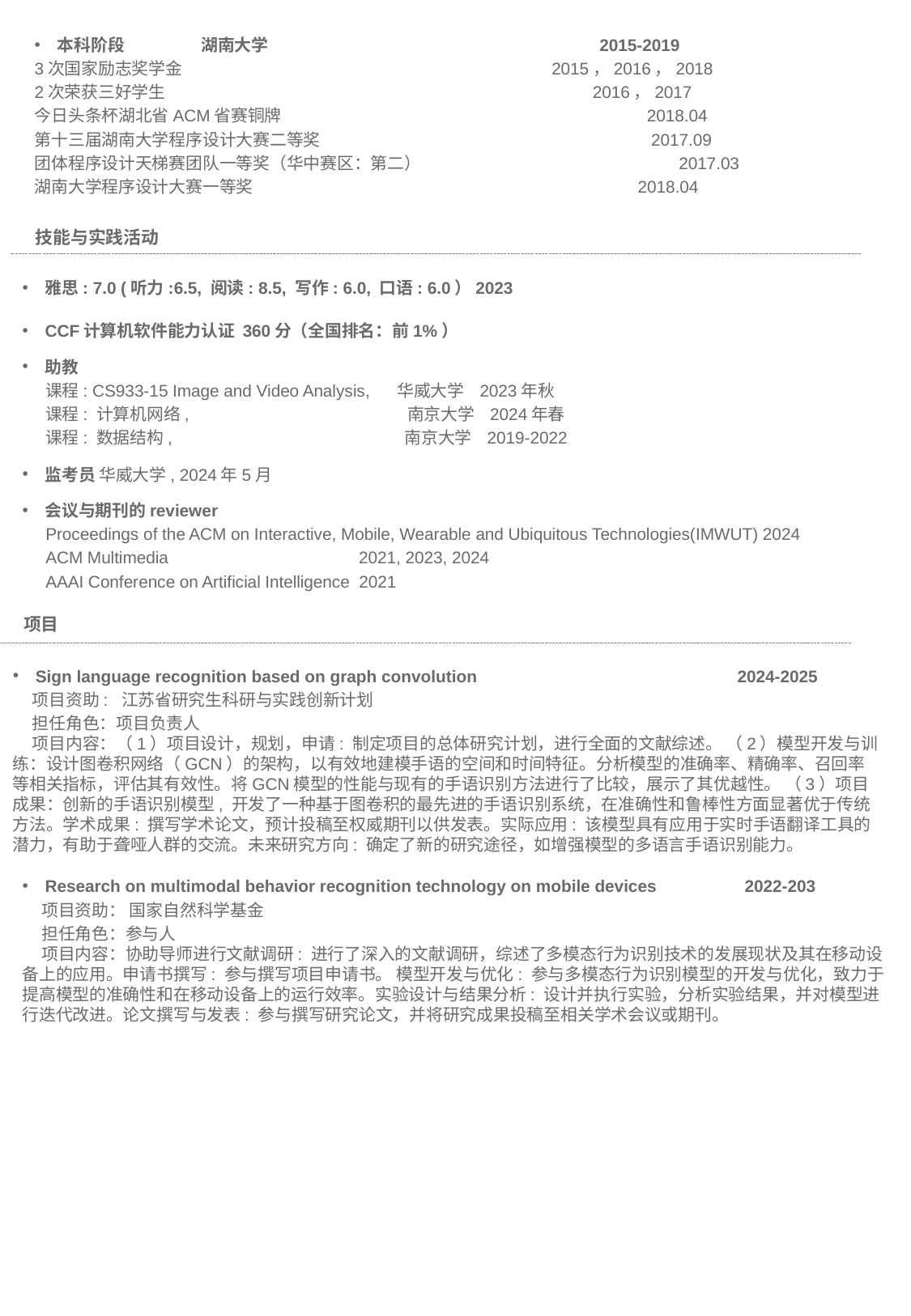

本科阶段                    湖南大学                                                                                     2015-2019
3次国家励志奖学金                                                                                               2015，2016，2018
2次荣获三好学生                                                                                                              2016，2017
今日头条杯湖北省ACM省赛铜牌                                                                                              2018.04
第十三届湖南大学程序设计大赛二等奖                                                                                     2017.09
团体程序设计天梯赛团队一等奖（华中赛区：第二）                                                                  2017.03
湖南大学程序设计大赛一等奖                                                                                                   2018.04
技能与实践活动
雅思: 7.0 (听力:6.5, 阅读: 8.5, 写作: 6.0, 口语: 6.0）2023
CCF计算机软件能力认证 360分（全国排名：前1%）
助教
     课程: CS933-15 Image and Video Analysis,     华威大学   2023年秋
     课程: 计算机网络,                                              南京大学   2024年春
     课程: 数据结构,                                                 南京大学   2019-2022
监考员 华威大学, 2024年5月
会议与期刊的reviewer
     Proceedings of the ACM on Interactive, Mobile, Wearable and Ubiquitous Technologies(IMWUT) 2024
     ACM Multimedia                                         2021, 2023, 2024
     AAAI Conference on Artificial Intelligence  2021
项目
Sign language recognition based on graph convolution                                                        2024-2025
    项目资助:  江苏省研究生科研与实践创新计划
    担任角色：项目负责人
    项目内容：（1）项目设计，规划，申请: 制定项目的总体研究计划，进行全面的文献综述。 （2）模型开发与训练：设计图卷积网络（GCN）的架构，以有效地建模手语的空间和时间特征。分析模型的准确率、精确率、召回率等相关指标，评估其有效性。将GCN模型的性能与现有的手语识别方法进行了比较，展示了其优越性。 （3）项目成果：创新的手语识别模型, 开发了一种基于图卷积的最先进的手语识别系统，在准确性和鲁棒性方面显著优于传统方法。学术成果: 撰写学术论文，预计投稿至权威期刊以供发表。实际应用: 该模型具有应用于实时手语翻译工具的潜力，有助于聋哑人群的交流。未来研究方向: 确定了新的研究途径，如增强模型的多语言手语识别能力。
Research on multimodal behavior recognition technology on mobile devices                   2022-203
    项目资助： 国家自然科学基金
    担任角色：参与人
    项目内容：协助导师进行文献调研: 进行了深入的文献调研，综述了多模态行为识别技术的发展现状及其在移动设备上的应用。申请书撰写: 参与撰写项目申请书。 模型开发与优化: 参与多模态行为识别模型的开发与优化，致力于提高模型的准确性和在移动设备上的运行效率。实验设计与结果分析: 设计并执行实验，分析实验结果，并对模型进行迭代改进。论文撰写与发表: 参与撰写研究论文，并将研究成果投稿至相关学术会议或期刊。